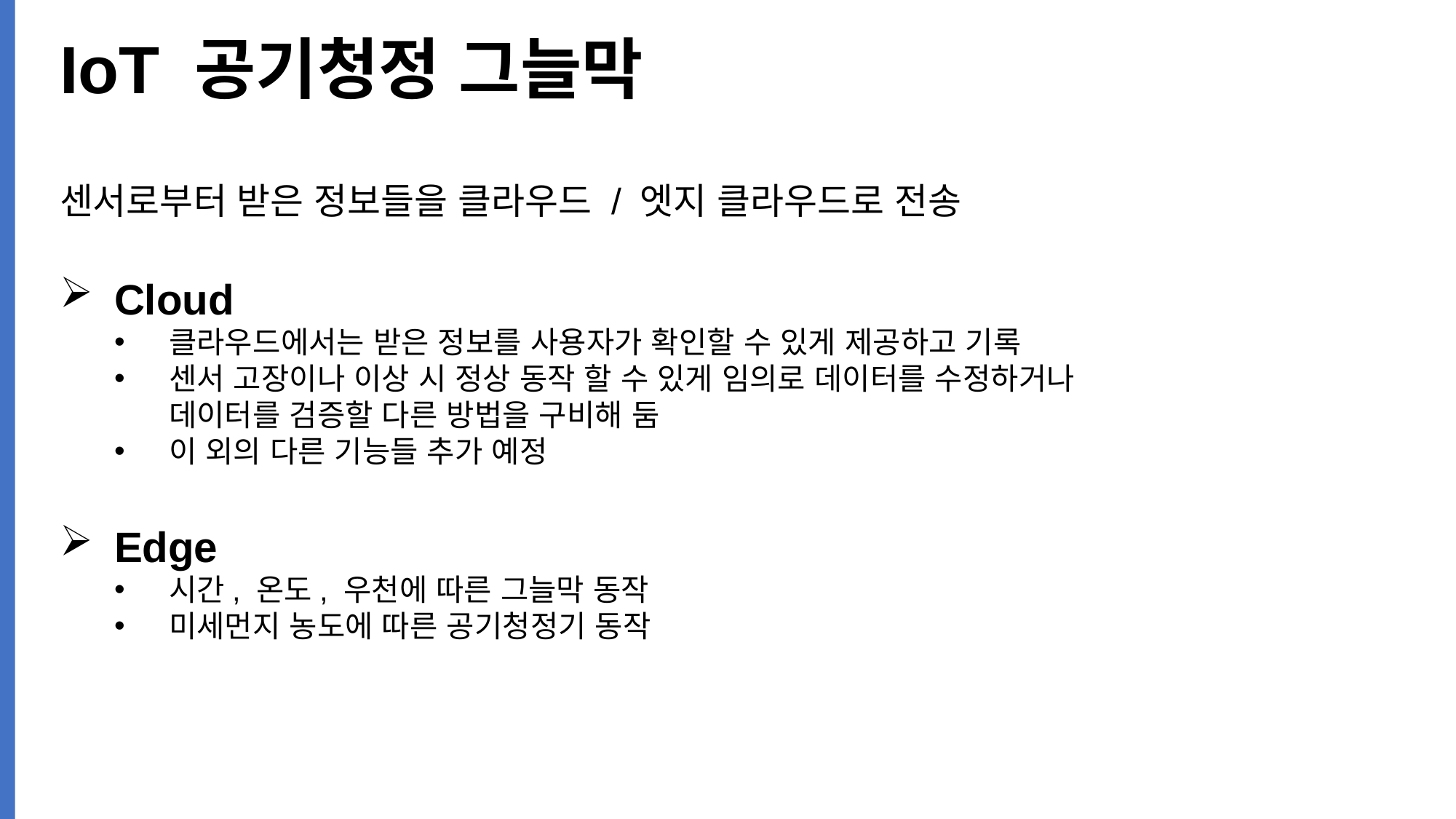

# IoT 공기청정 그늘막
센서로부터 받은 정보들을 클라우드 / 엣지 클라우드로 전송

Cloud
클라우드에서는 받은 정보를 사용자가 확인할 수 있게 제공하고 기록
센서 고장이나 이상 시 정상 동작 할 수 있게 임의로 데이터를 수정하거나
데이터를 검증할 다른 방법을 구비해 둠
이 외의 다른 기능들 추가 예정

Edge
시간, 온도, 우천에 따른 그늘막 동작
미세먼지 농도에 따른 공기청정기 동작